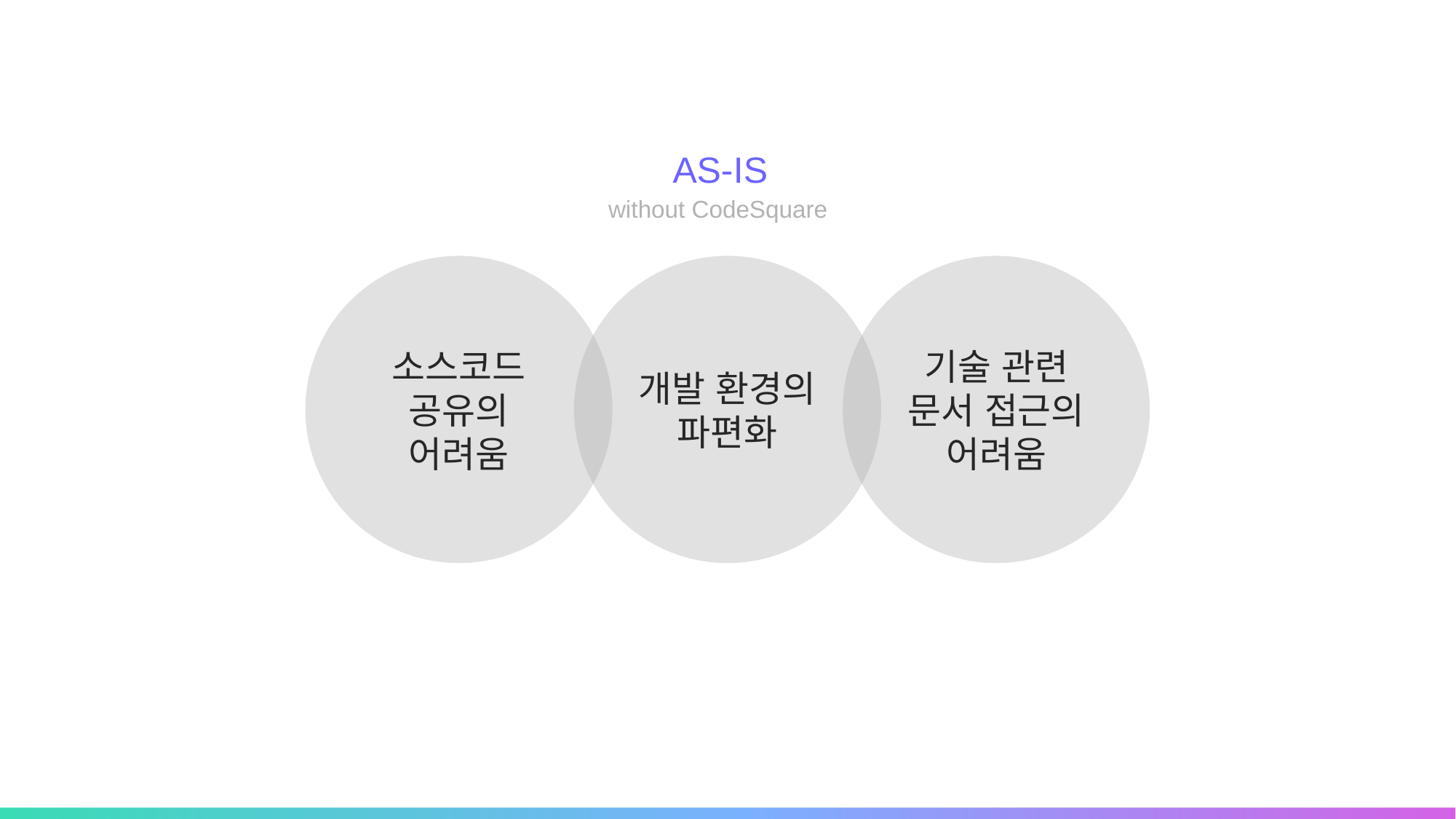

AS-IS
without CodeSquare
소스코드
공유의
어려움
개발 환경의
파편화
기술 관련
문서 접근의 어려움